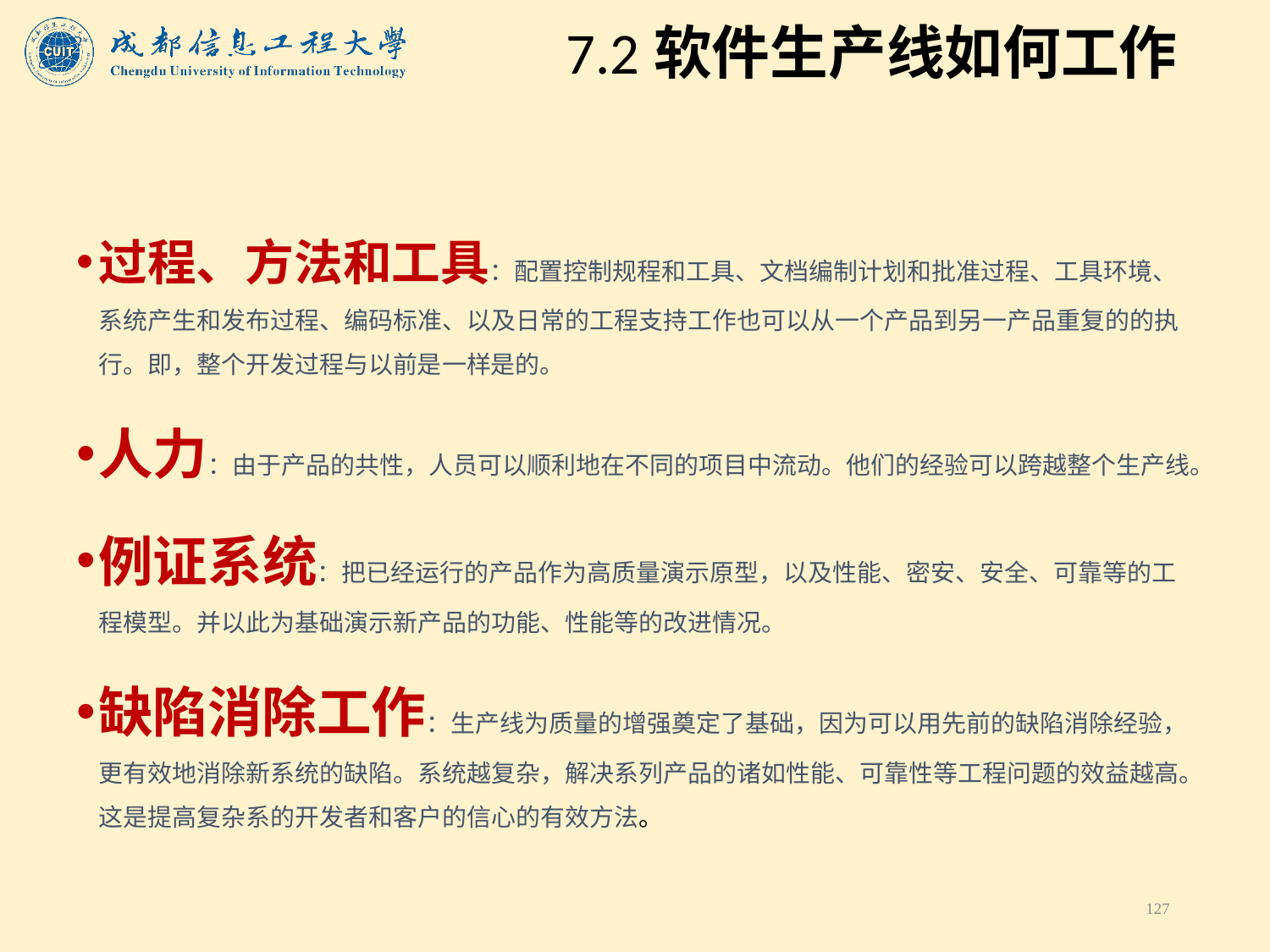

# 7.2软件生产线如何工作
过程、方法和工具：配置控制规程和工具、文档编制计划和批准过程、工具环境、系统产生和发布过程、编码标准、以及日常的工程支持工作也可以从一个产品到另一产品重复的的执行。即，整个开发过程与以前是一样是的。
人力：由于产品的共性，人员可以顺利地在不同的项目中流动。他们的经验可以跨越整个生产线。
例证系统：把已经运行的产品作为高质量演示原型，以及性能、密安、安全、可靠等的工程模型。并以此为基础演示新产品的功能、性能等的改进情况。
缺陷消除工作：生产线为质量的增强奠定了基础，因为可以用先前的缺陷消除经验，更有效地消除新系统的缺陷。系统越复杂，解决系列产品的诸如性能、可靠性等工程问题的效益越高。这是提高复杂系的开发者和客户的信心的有效方法。

127